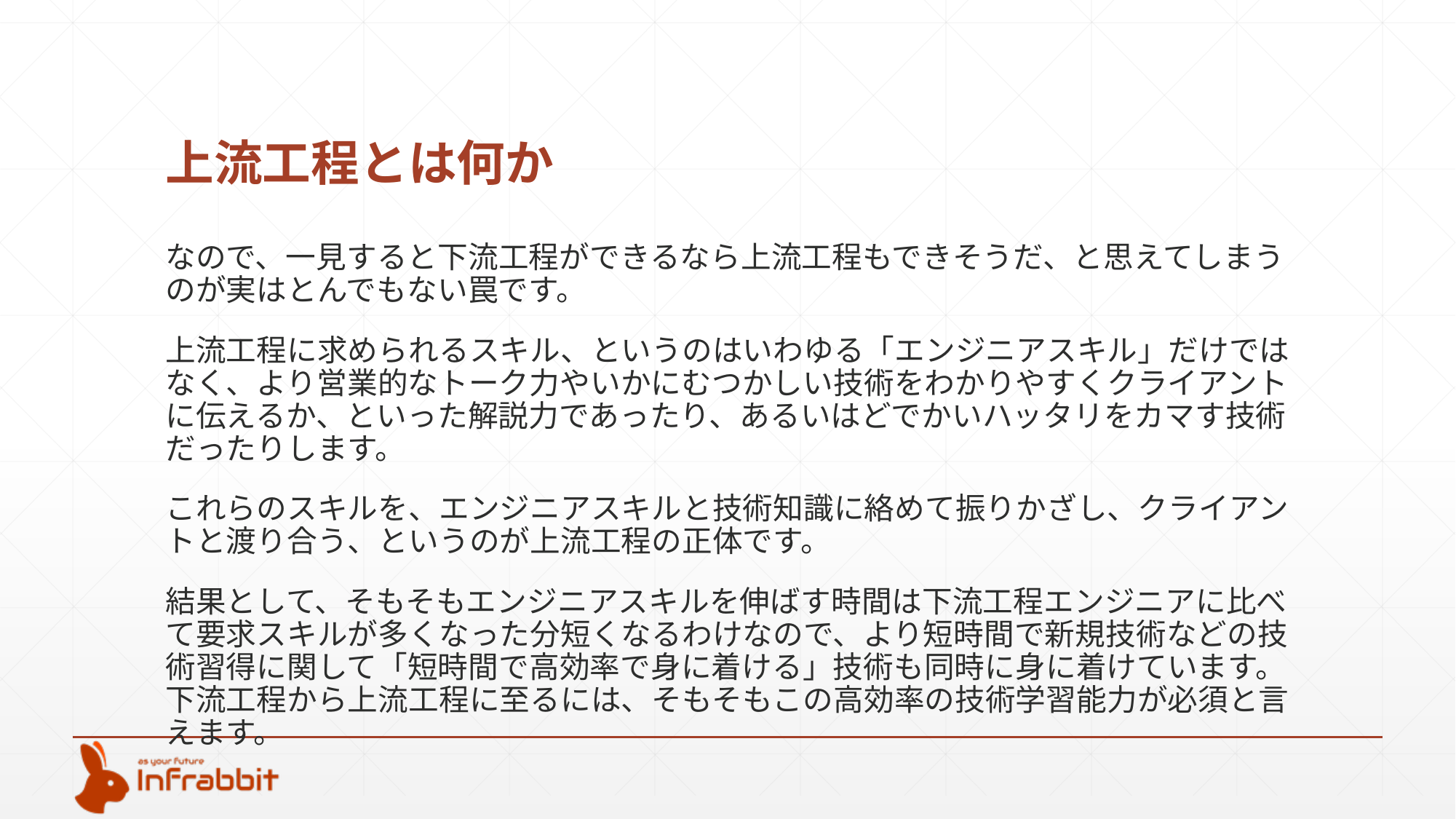

# 上流工程とは何か
なので、一見すると下流工程ができるなら上流工程もできそうだ、と思えてしまうのが実はとんでもない罠です。
上流工程に求められるスキル、というのはいわゆる「エンジニアスキル」だけではなく、より営業的なトーク力やいかにむつかしい技術をわかりやすくクライアントに伝えるか、といった解説力であったり、あるいはどでかいハッタリをカマす技術だったりします。
これらのスキルを、エンジニアスキルと技術知識に絡めて振りかざし、クライアントと渡り合う、というのが上流工程の正体です。
結果として、そもそもエンジニアスキルを伸ばす時間は下流工程エンジニアに比べて要求スキルが多くなった分短くなるわけなので、より短時間で新規技術などの技術習得に関して「短時間で高効率で身に着ける」技術も同時に身に着けています。
下流工程から上流工程に至るには、そもそもこの高効率の技術学習能力が必須と言えます。